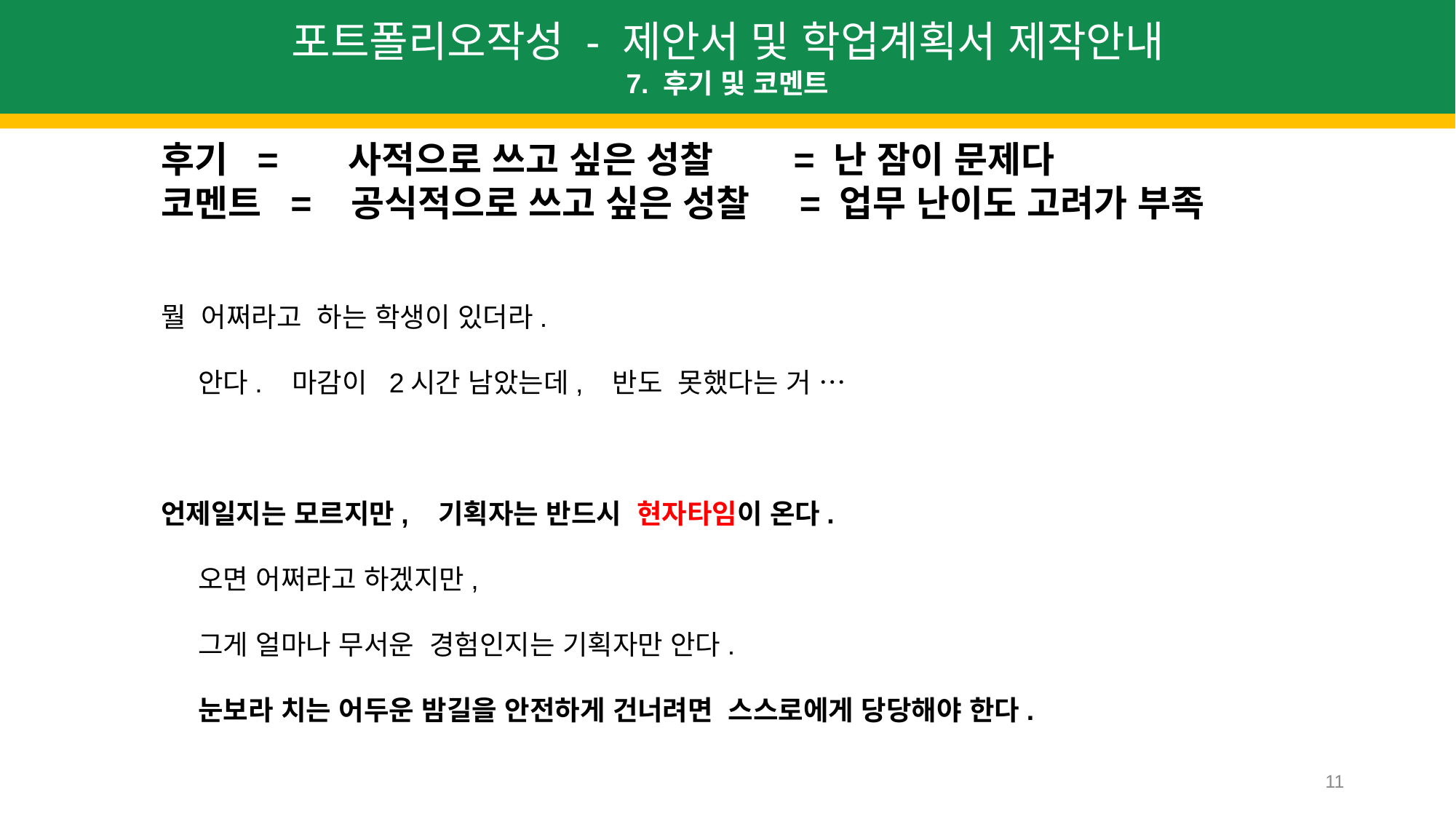

포트폴리오작성 - 제안서 및 학업계획서 제작안내
 7. 후기 및 코멘트
후기  =      사적으로 쓰고 싶은 성찰       = 난 잠이 문제다
코멘트  =   공식적으로 쓰고 싶은 성찰    = 업무 난이도 고려가 부족

뭘  어쩌라고  하는 학생이 있더라.

    안다.   마감이  2시간 남았는데,   반도  못했다는 거 …

언제일지는 모르지만,   기획자는 반드시  현자타임이 온다.

    오면 어쩌라고 하겠지만,

    그게 얼마나 무서운  경험인지는 기획자만 안다.

    눈보라 치는 어두운 밤길을 안전하게 건너려면  스스로에게 당당해야 한다.
11